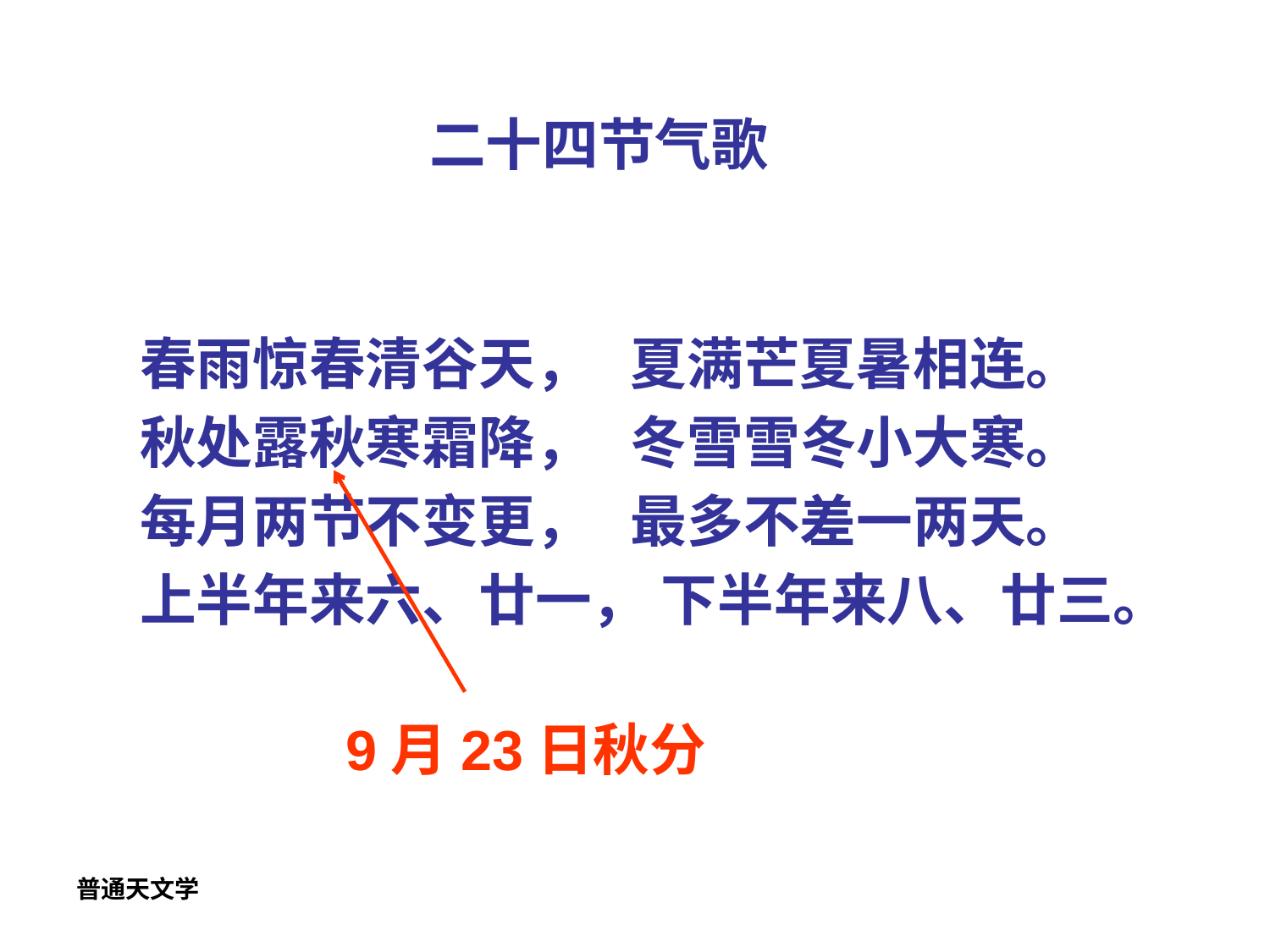

# 二十四节气歌

春雨惊春清谷天，   夏满芒夏暑相连。
秋处露秋寒霜降，   冬雪雪冬小大寒。
每月两节不变更，   最多不差一两天。
上半年来六、廿一， 下半年来八、廿三。

9月23日秋分
普通天文学